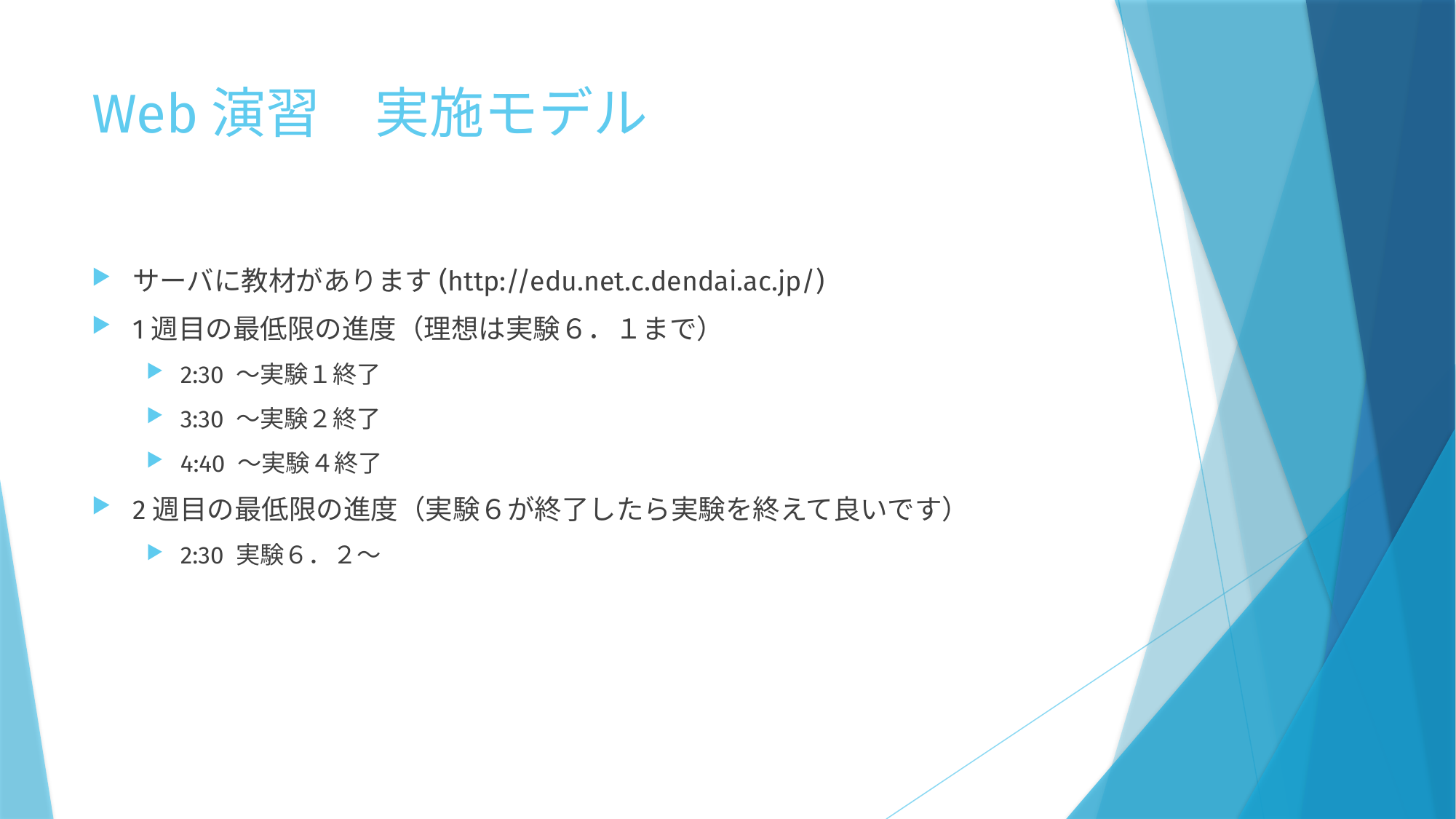

# Web演習　実施モデル
サーバに教材があります(http://edu.net.c.dendai.ac.jp/)
1週目の最低限の進度（理想は実験６．１まで）
2:30 ～実験１終了
3:30 ～実験２終了
4:40 ～実験４終了
2週目の最低限の進度（実験６が終了したら実験を終えて良いです）
2:30 実験６．２～